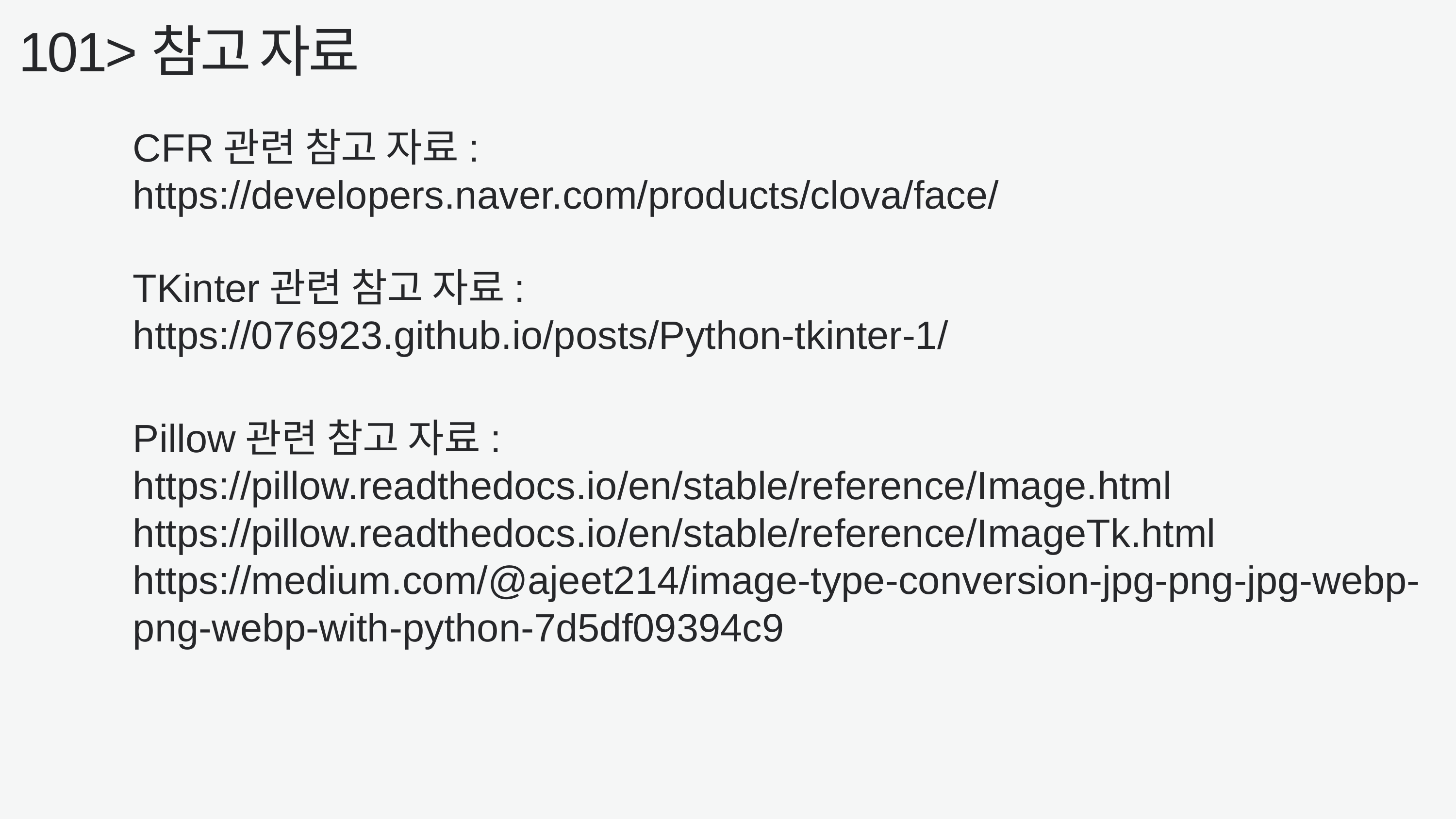

101>참고 자료
CFR관련 참고 자료:
https://developers.naver.com/products/clova/face/
TKinter관련 참고 자료:
https://076923.github.io/posts/Python-tkinter-1/
Pillow관련 참고 자료:
https://pillow.readthedocs.io/en/stable/reference/Image.html
https://pillow.readthedocs.io/en/stable/reference/ImageTk.html
https://medium.com/@ajeet214/image-type-conversion-jpg-png-jpg-webp-png-webp-with-python-7d5df09394c9